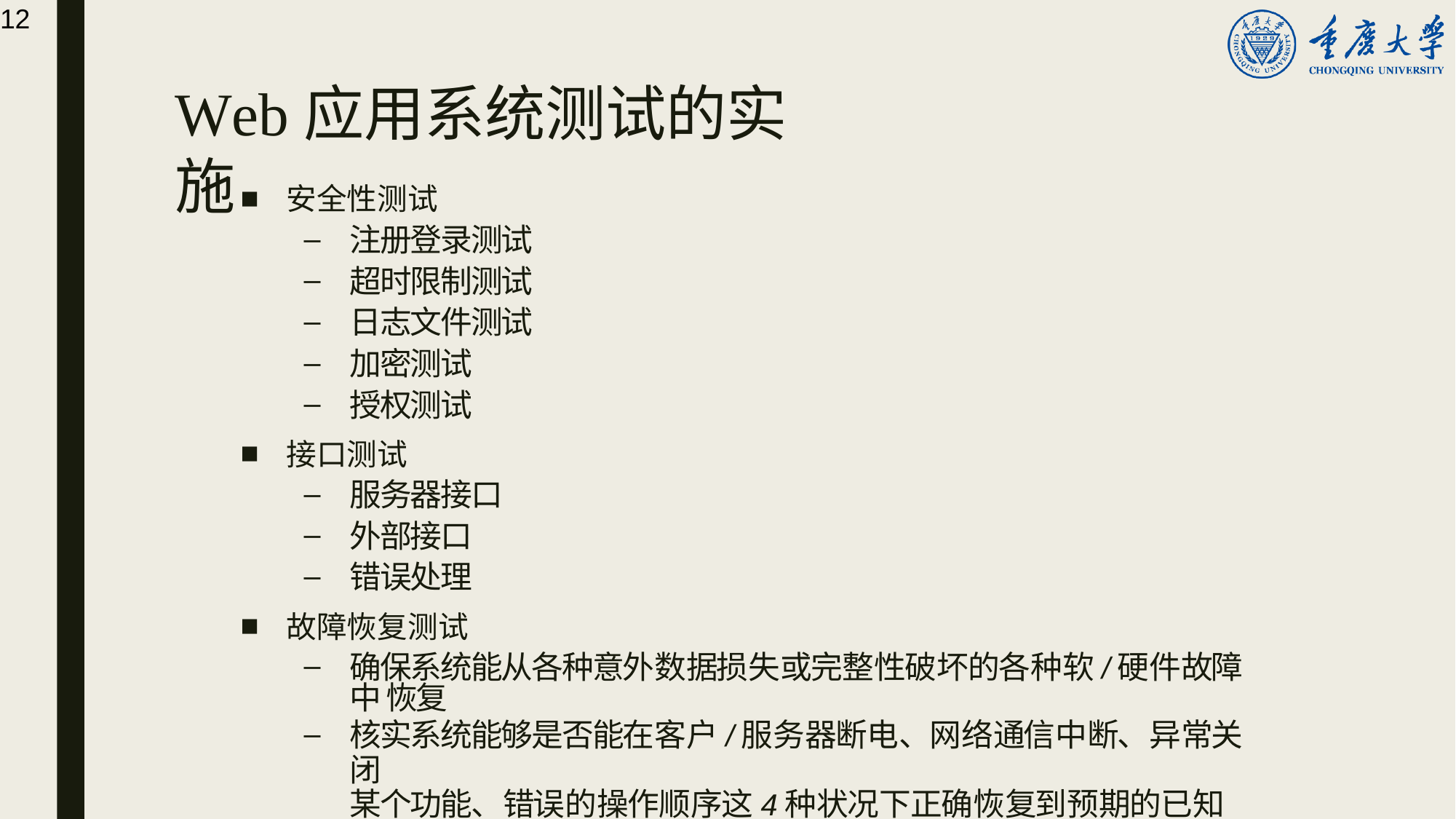

12
# Web应用系统测试的实施
安全性测试
注册登录测试
超时限制测试
日志文件测试
加密测试
授权测试
接口测试
服务器接口
外部接口
错误处理
故障恢复测试
确保系统能从各种意外数据损失或完整性破坏的各种软/硬件故障中 恢复
核实系统能够是否能在客户/服务器断电、网络通信中断、异常关闭
某个功能、错误的操作顺序这4种状况下正确恢复到预期的已知状态